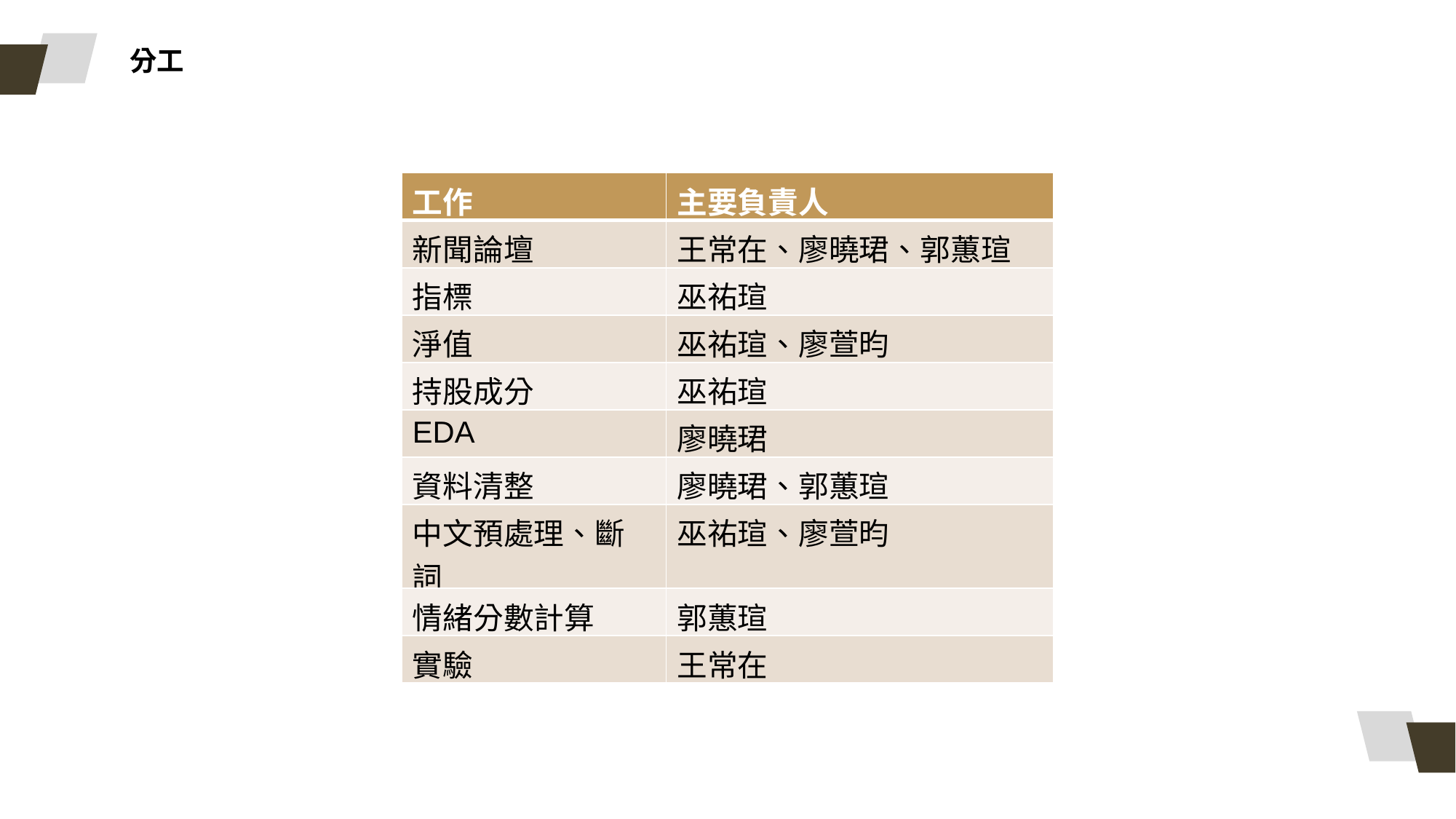

分工
| 工作 | 主要負責人 |
| --- | --- |
| 新聞論壇 | 王常在、廖曉珺、郭蕙瑄 |
| 指標 | 巫祐瑄 |
| 淨值 | 巫祐瑄、廖萱昀 |
| 持股成分 | 巫祐瑄 |
| EDA | 廖曉珺 |
| 資料清整 | 廖曉珺、郭蕙瑄 |
| 中文預處理、斷詞 | 巫祐瑄、廖萱昀 |
| 情緒分數計算 | 郭蕙瑄 |
| 實驗 | 王常在 |